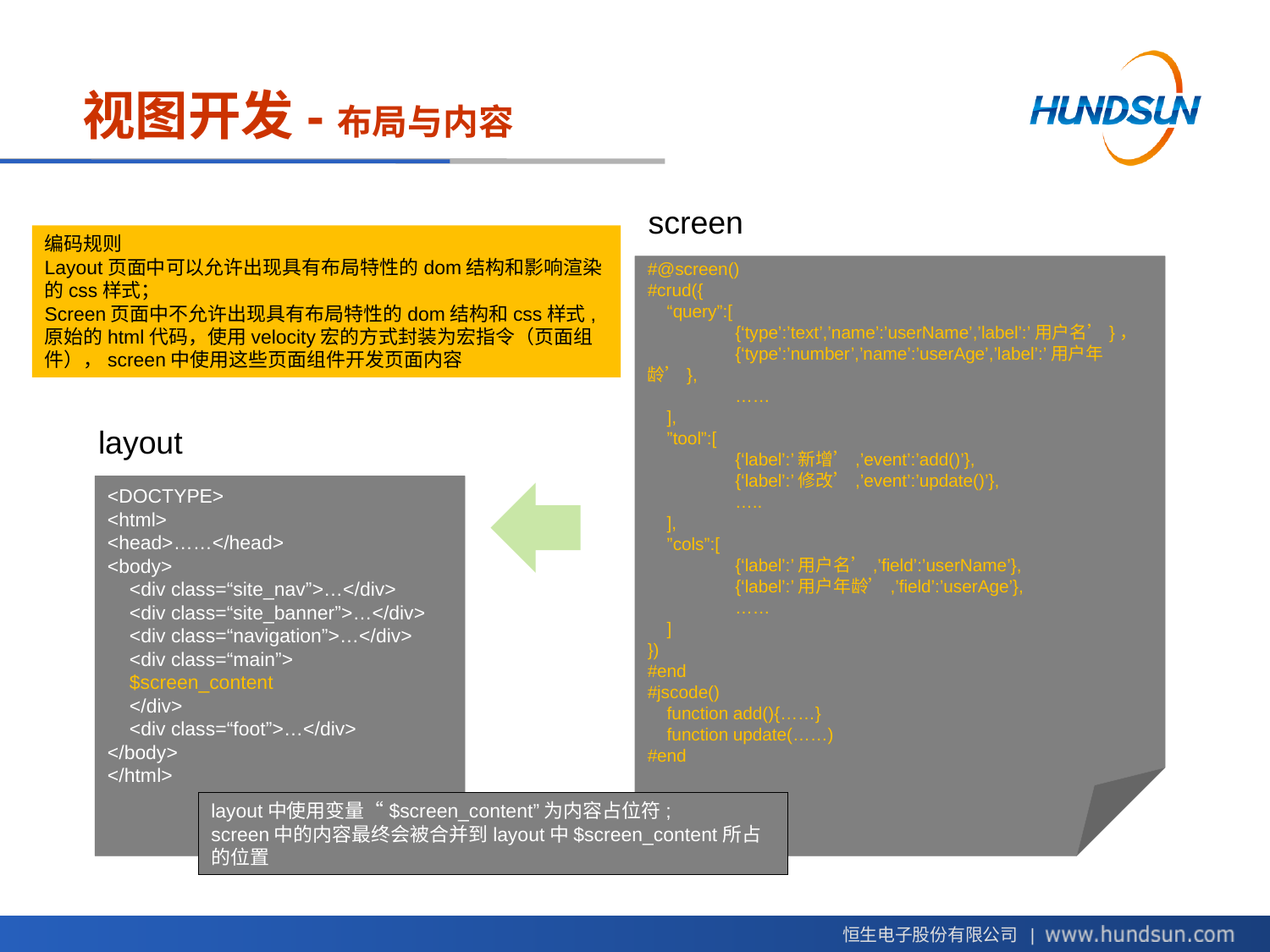

# 视图开发-布局与内容
screen
编码规则
Layout页面中可以允许出现具有布局特性的dom结构和影响渲染的css样式；
Screen页面中不允许出现具有布局特性的dom结构和css样式,原始的html代码，使用velocity宏的方式封装为宏指令（页面组件），screen中使用这些页面组件开发页面内容
#@screen()
#crud({
    “query”:[
                  {‘type’:’text’,’name’:’userName’,’label’:’用户名’}，
                  {‘type’:’number’,’name’:’userAge’,’label’:’用户年龄’},
                  ……
    ],
    ”tool”:[
                  {‘label’:’新增’,’event’:’add()’},
                  {‘label’:’修改’,’event’:’update()’},
                  …..
    ],
    ”cols”:[
                  {‘label’:’用户名’,’field’:’userName’},
                  {‘label’:’用户年龄’,’field’:’userAge’},
                  ……
    ]
})
#end
#jscode()
    function add(){……}
    function update(……)
#end
layout
<DOCTYPE>
<html>
<head>……</head>
<body>
    <div class=“site_nav”>…</div>
    <div class=“site_banner”>…</div>
    <div class=“navigation”>…</div>
    <div class=“main”>
    $screen_content
    </div>
    <div class=“foot”>…</div>
</body>
</html>

layout中使用变量“$screen_content”为内容占位符;
screen中的内容最终会被合并到layout中$screen_content所占的位置